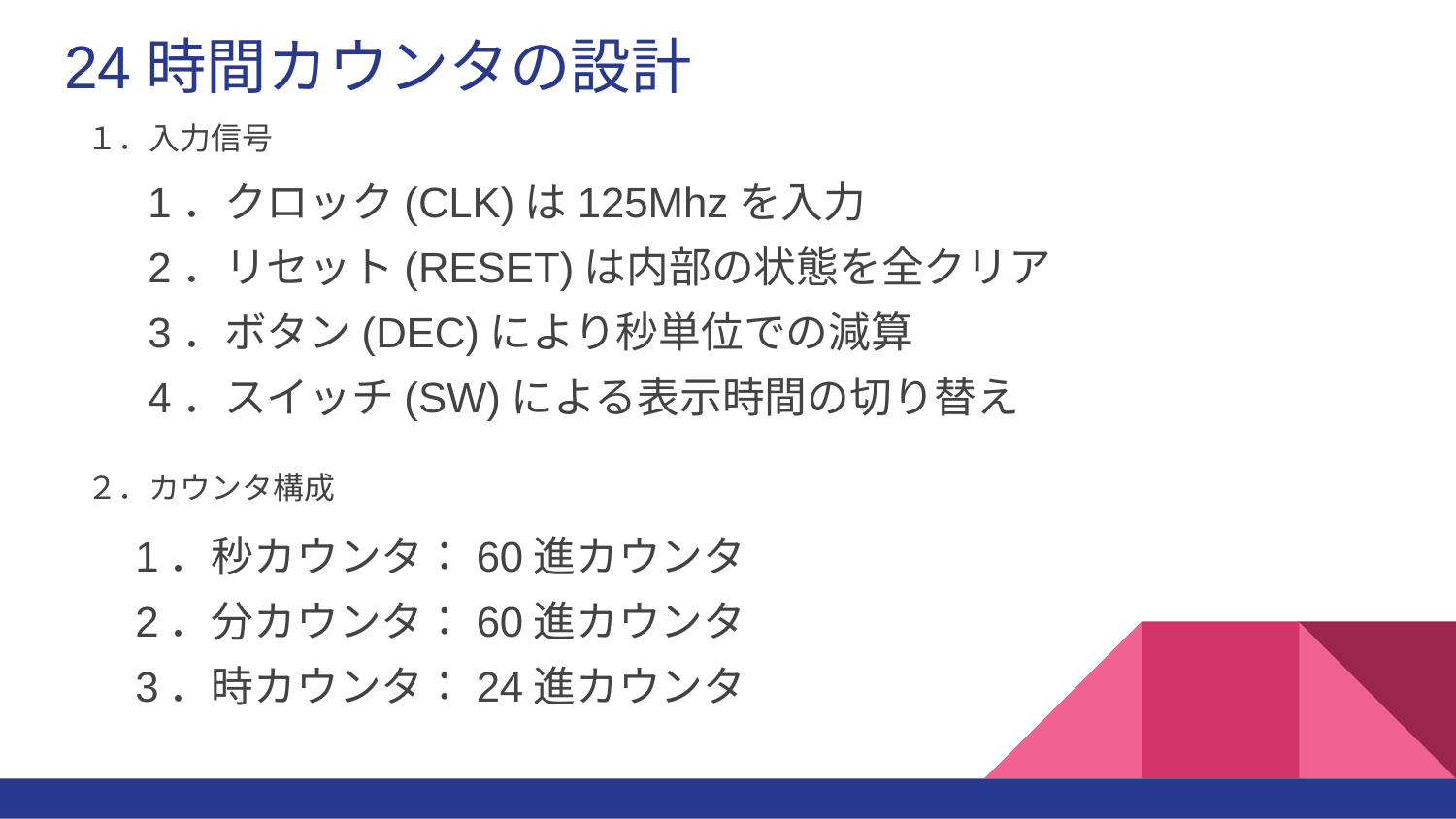

# 24時間カウンタの設計
１．入力信号

1．クロック(CLK)は125Mhzを入力
2．リセット(RESET)は内部の状態を全クリア
3．ボタン(DEC)により秒単位での減算
4．スイッチ(SW)による表示時間の切り替え

２．カウンタ構成

1．秒カウンタ：60進カウンタ
2．分カウンタ：60進カウンタ
3．時カウンタ：24進カウンタ